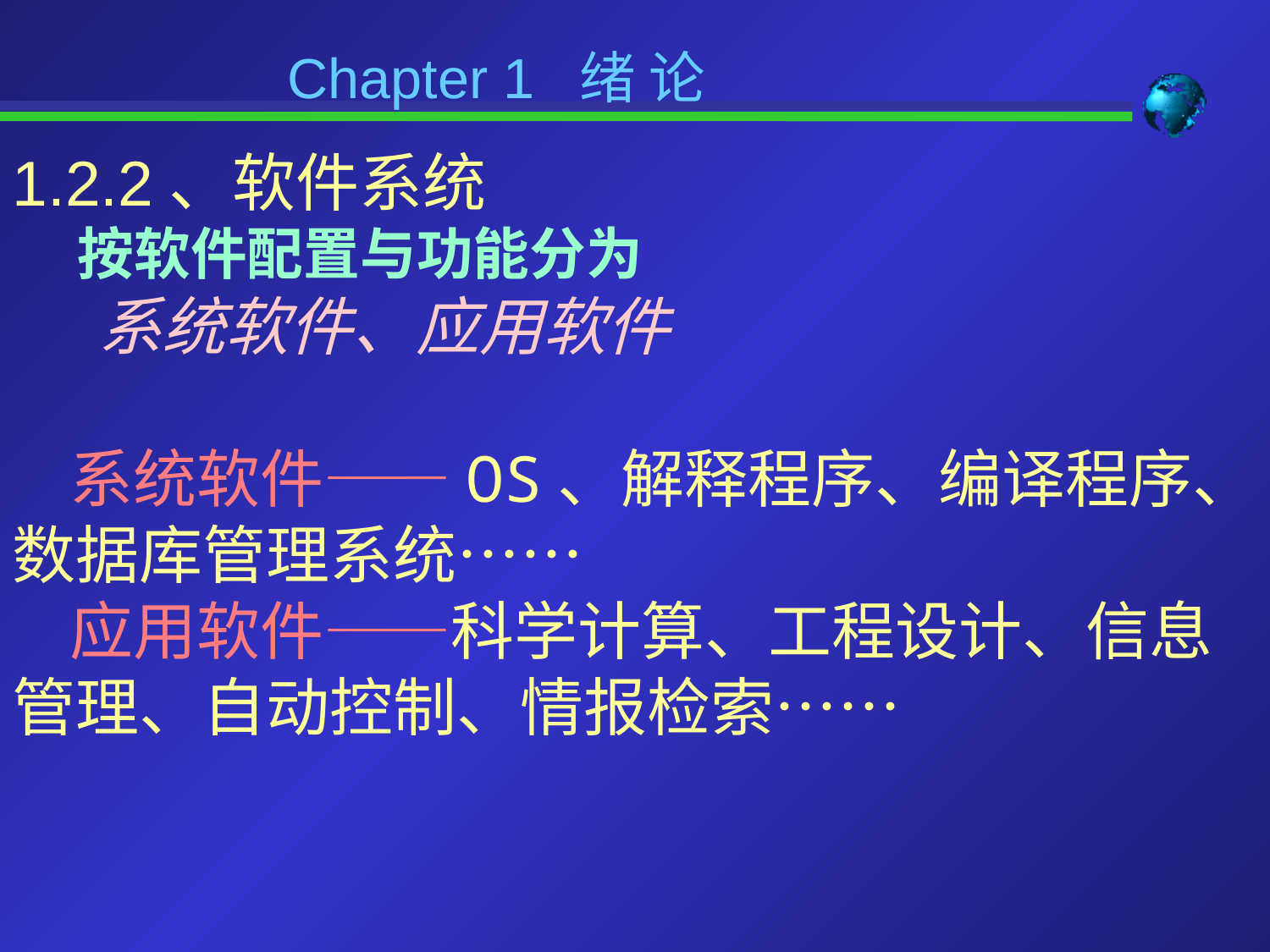

Chapter 1  绪 论
1.2.2、软件系统
    按软件配置与功能分为
     系统软件、应用软件

   系统软件——OS、解释程序、编译程序、数据库管理系统……
   应用软件——科学计算、工程设计、信息管理、自动控制、情报检索……